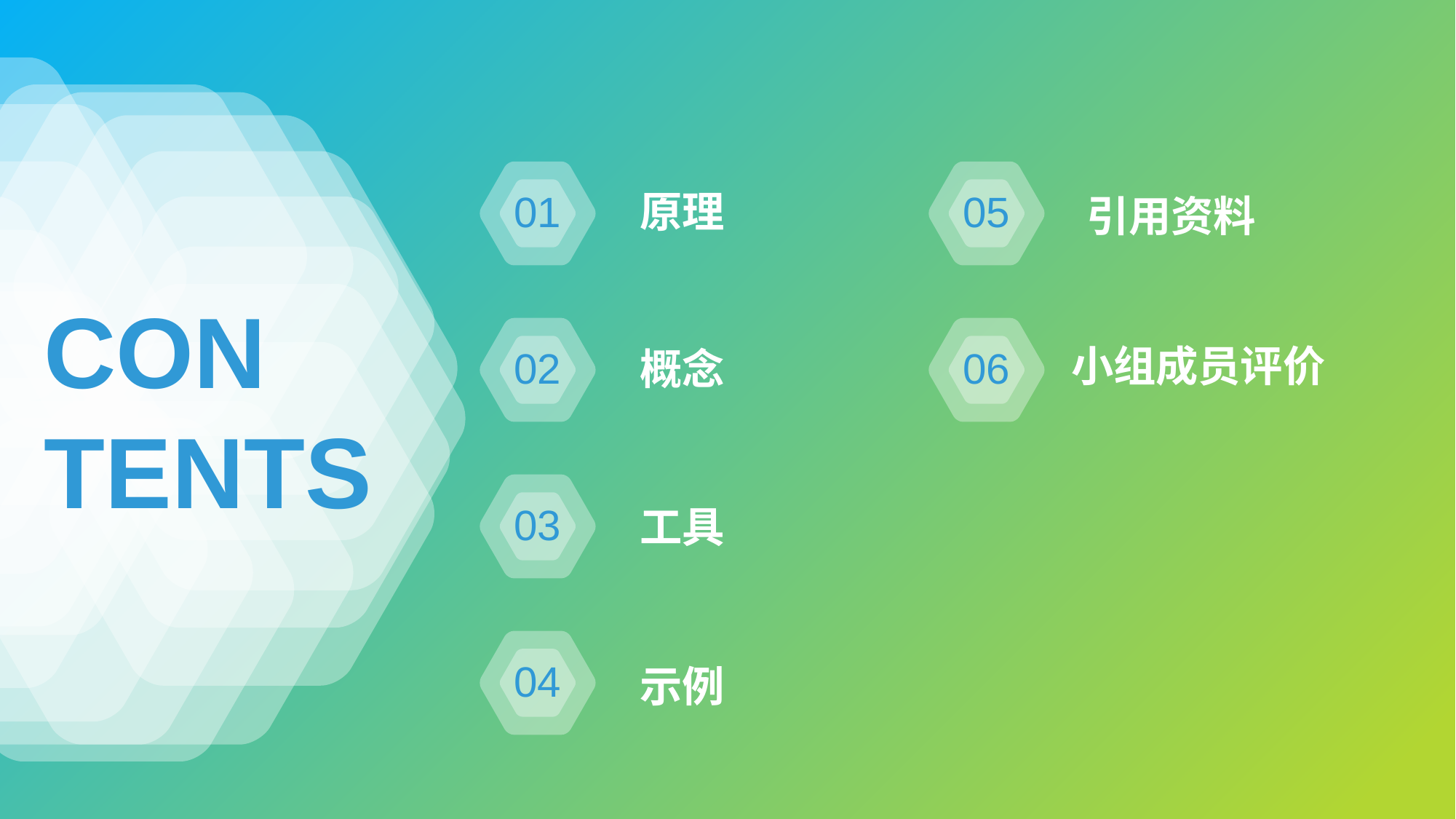

01

原理

05

引用资料
CON
TENTS

06

小组成员评价

02

概念

03

工具

04

示例